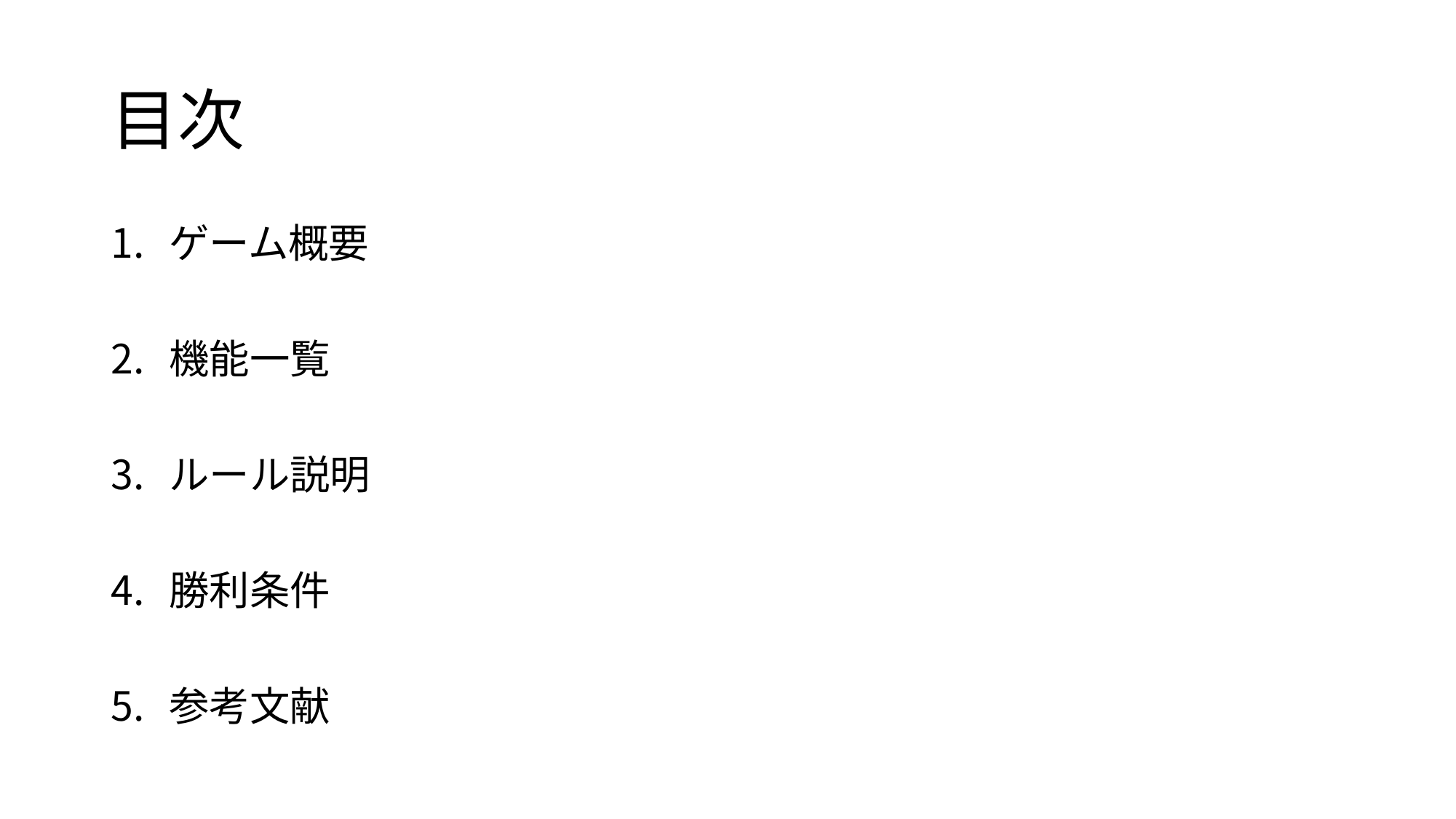

# 目次
ゲーム概要

機能一覧

ルール説明

勝利条件

参考文献